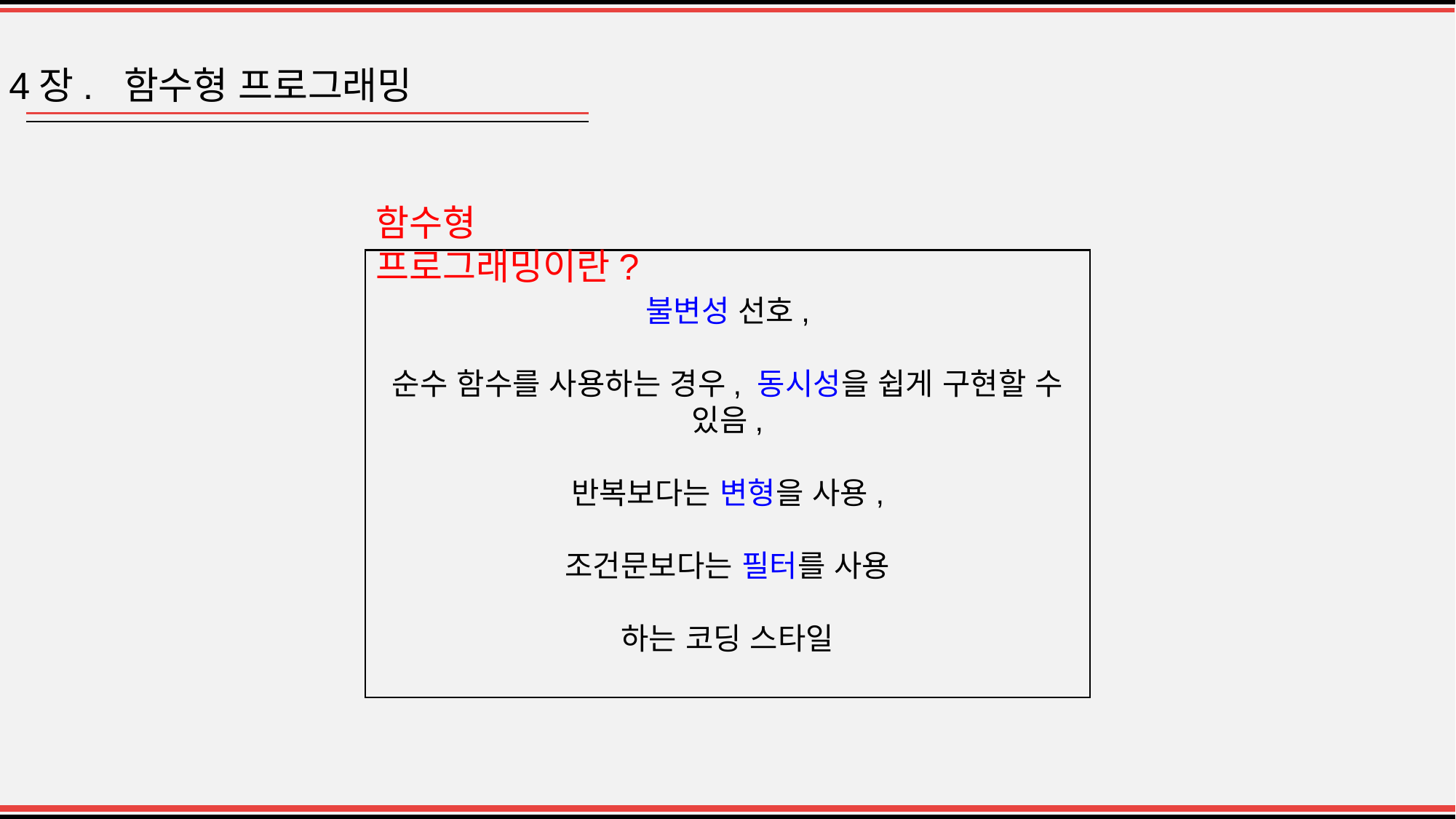

4장.  함수형 프로그래밍
함수형 프로그래밍이란?
불변성 선호,

순수 함수를 사용하는 경우, 동시성을 쉽게 구현할 수 있음,

반복보다는 변형을 사용,

조건문보다는 필터를 사용

하는 코딩 스타일